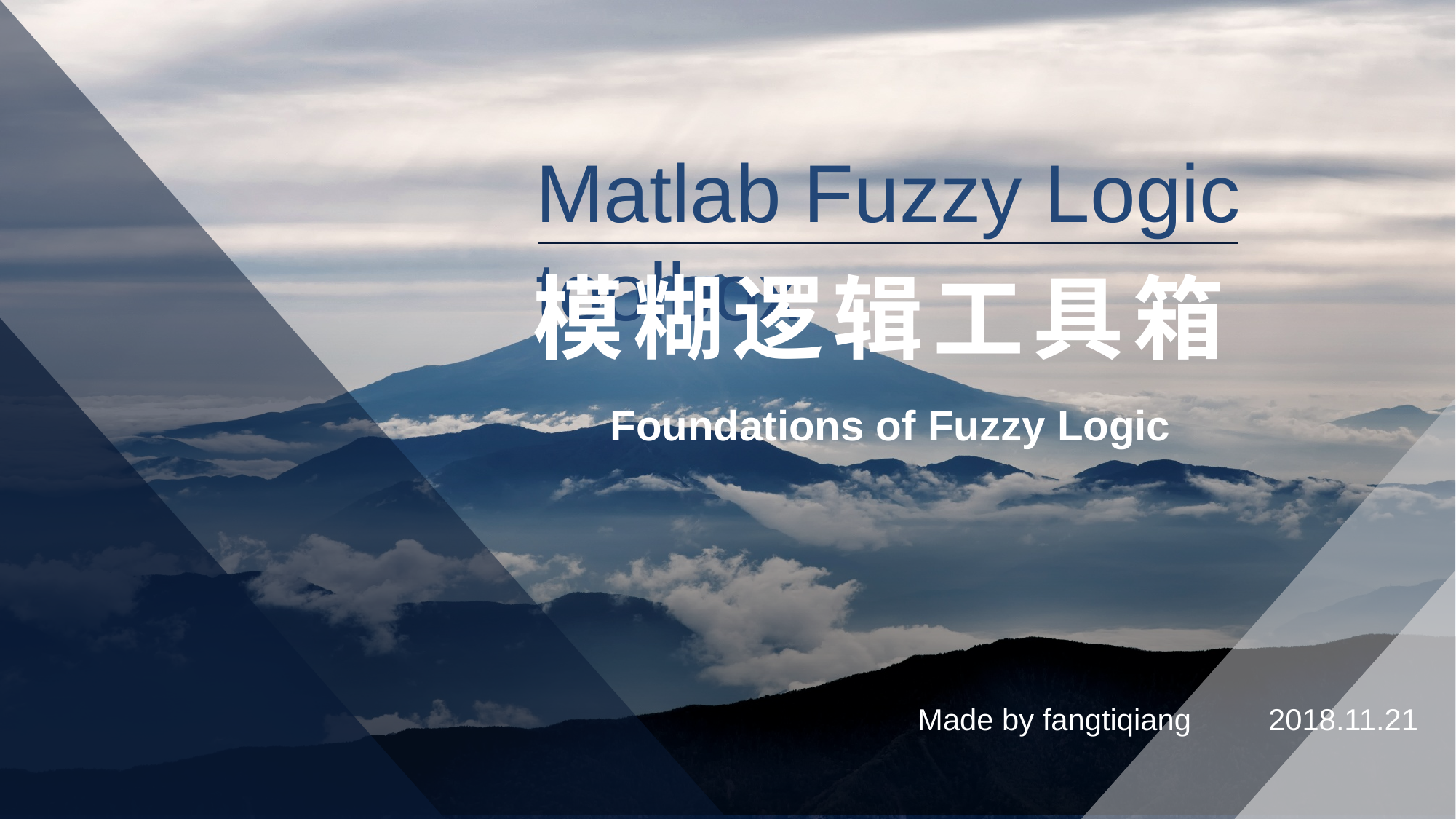

Matlab Fuzzy Logic toolbox

模糊逻辑工具箱

Foundations of Fuzzy Logic

Made by fangtiqiang
2018.11.21